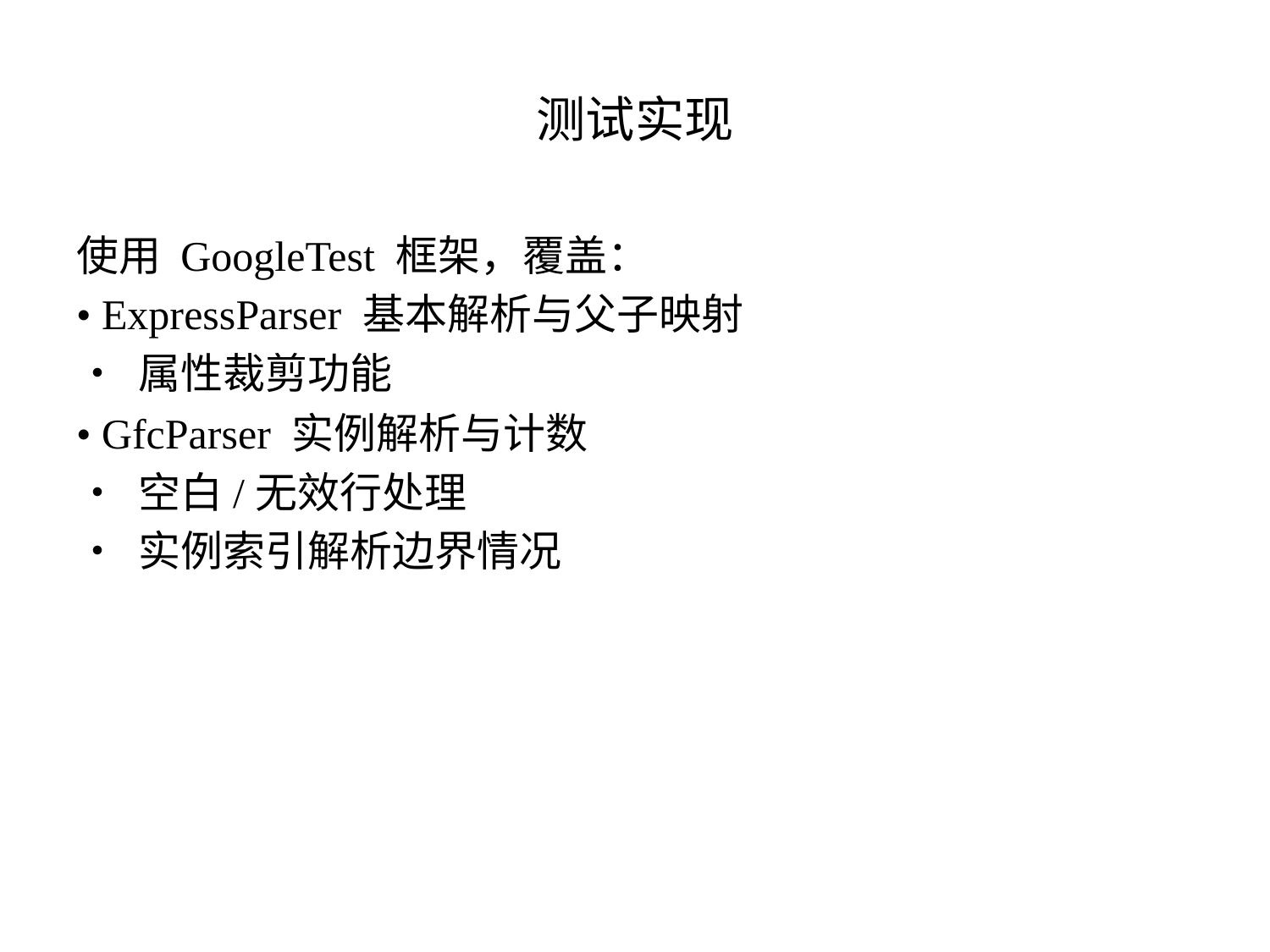

# 测试实现
使用 GoogleTest 框架，覆盖：
• ExpressParser 基本解析与父子映射
• 属性裁剪功能
• GfcParser 实例解析与计数
• 空白/无效行处理
• 实例索引解析边界情况